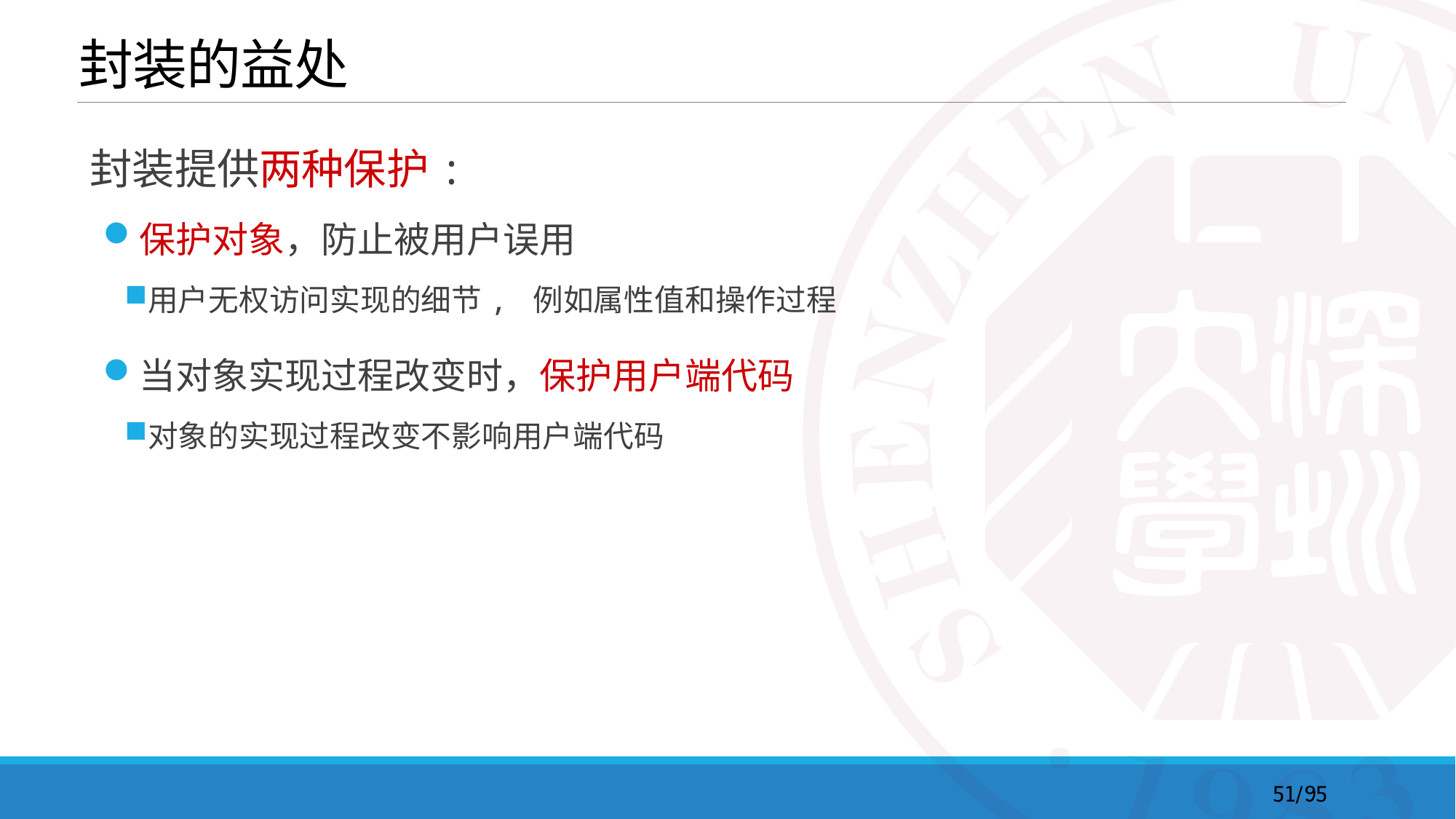

# 封装的益处
封装提供两种保护:
保护对象，防止被用户误用
用户无权访问实现的细节, 例如属性值和操作过程
当对象实现过程改变时，保护用户端代码
对象的实现过程改变不影响用户端代码
51/95